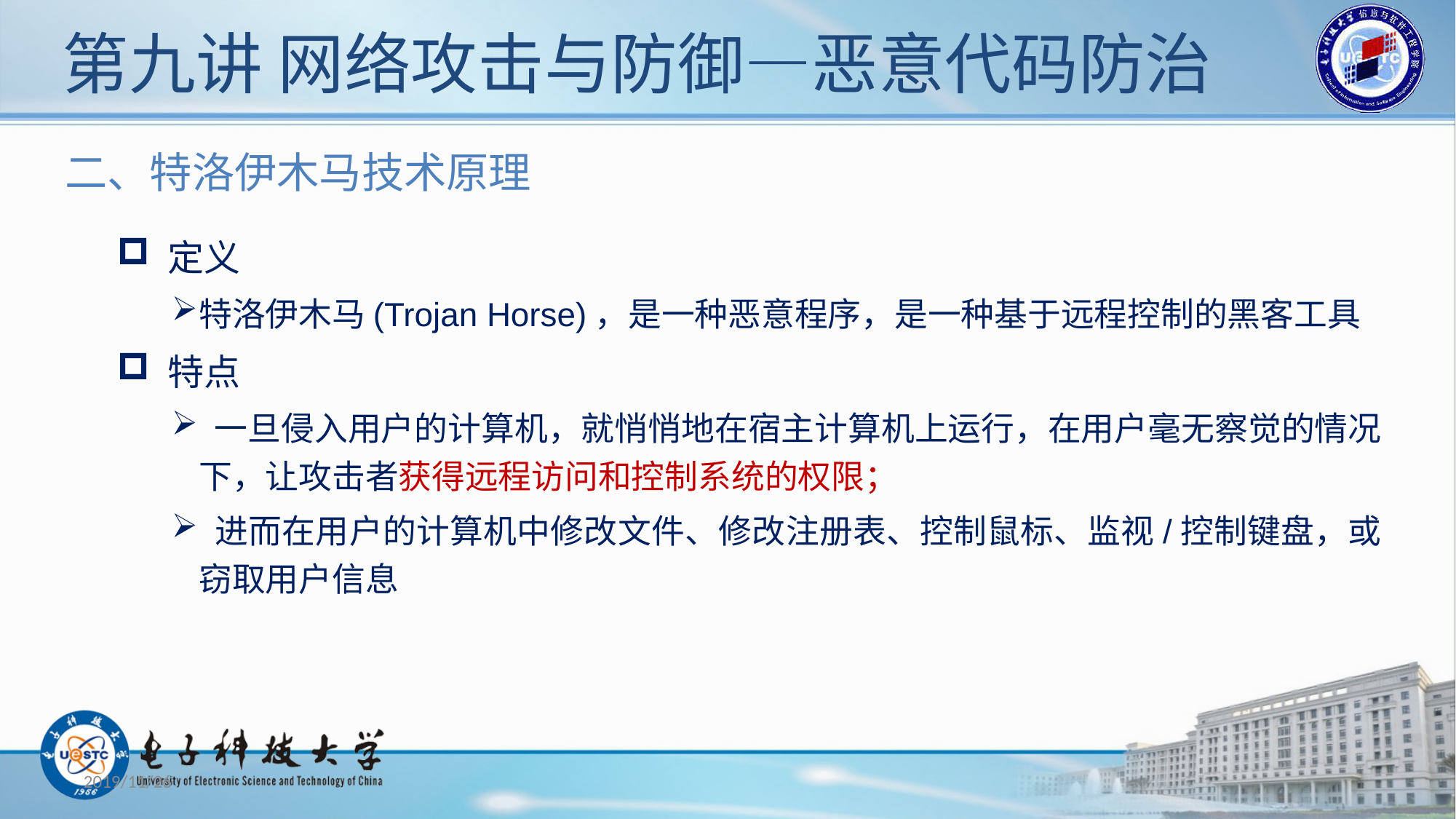

# 第九讲 网络攻击与防御—恶意代码防治
二、特洛伊木马技术原理
 定义
特洛伊木马(Trojan Horse)，是一种恶意程序，是一种基于远程控制的黑客工具
 特点
 一旦侵入用户的计算机，就悄悄地在宿主计算机上运行，在用户毫无察觉的情况下，让攻击者获得远程访问和控制系统的权限；
 进而在用户的计算机中修改文件、修改注册表、控制鼠标、监视/控制键盘，或窃取用户信息

2019/11/26